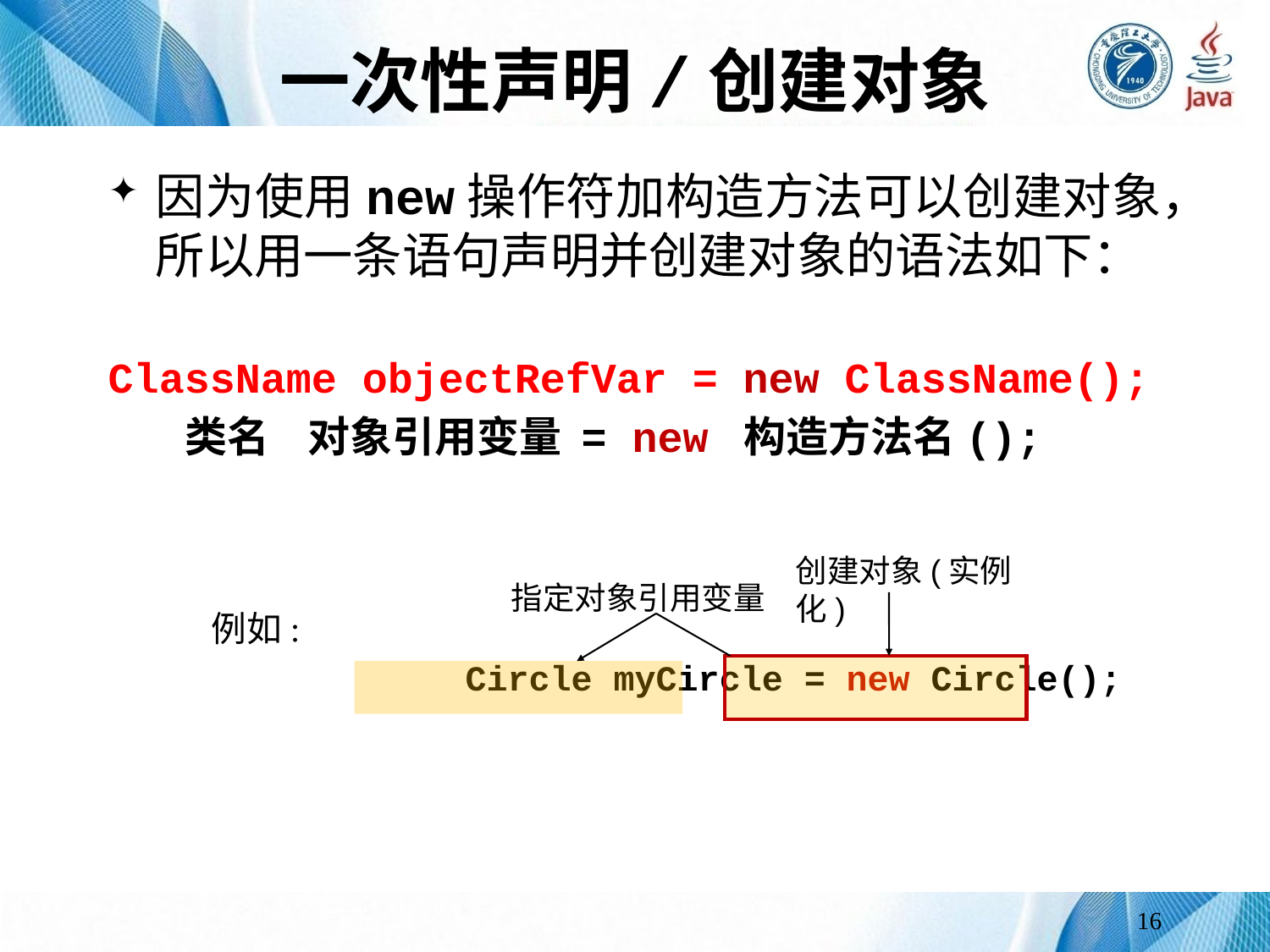

# 一次性声明/创建对象
因为使用new操作符加构造方法可以创建对象，所以用一条语句声明并创建对象的语法如下：

ClassName objectRefVar = new ClassName();
	  类名    对象引用变量 = new 构造方法名();

	例如:
			Circle myCircle = new Circle();
创建对象(实例化)
指定对象引用变量

16